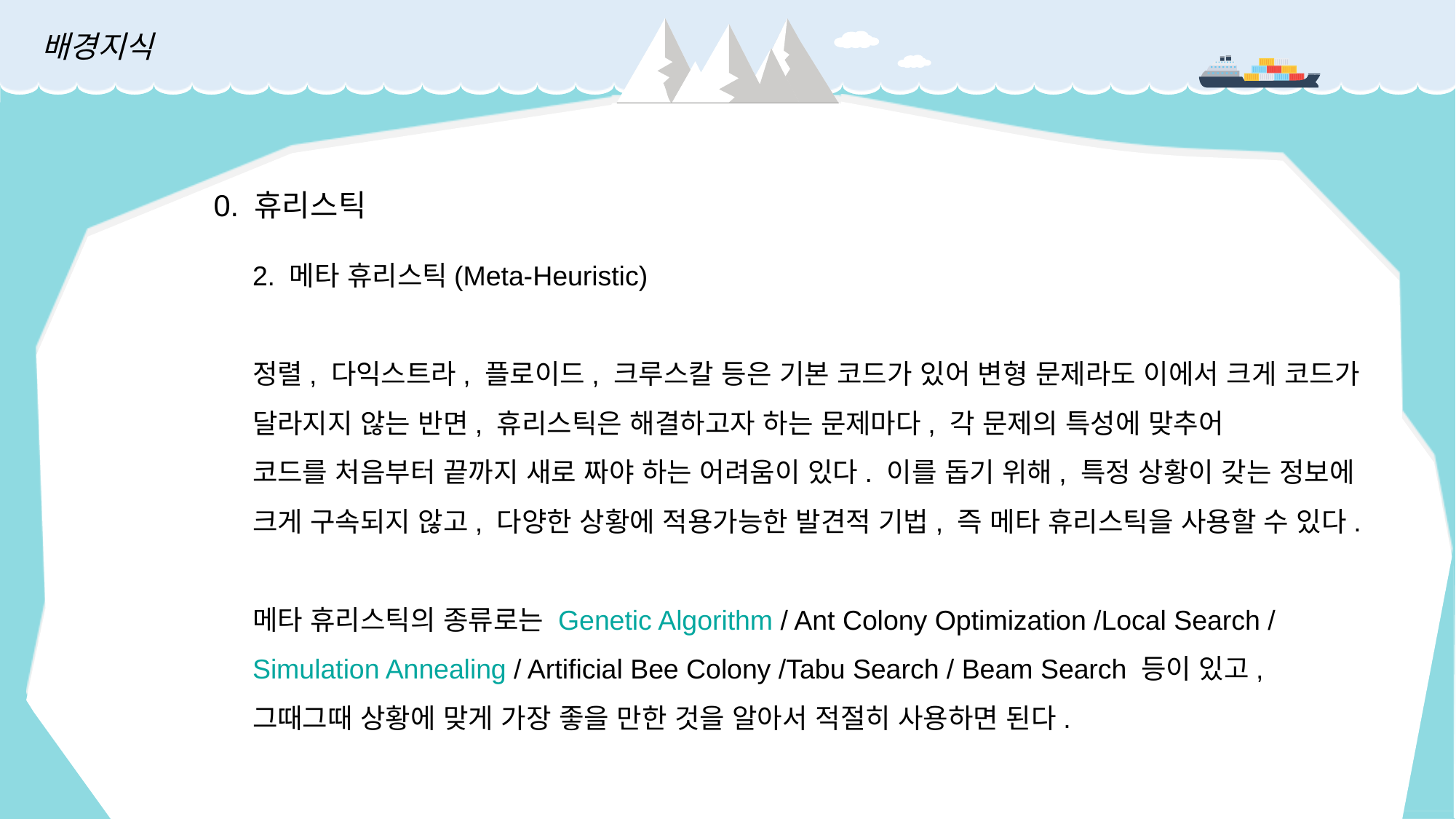

배경지식

0. 휴리스틱
2. 메타 휴리스틱(Meta-Heuristic)

정렬, 다익스트라, 플로이드, 크루스칼 등은 기본 코드가 있어 변형 문제라도 이에서 크게 코드가 달라지지 않는 반면, 휴리스틱은 해결하고자 하는 문제마다, 각 문제의 특성에 맞추어
코드를 처음부터 끝까지 새로 짜야 하는 어려움이 있다. 이를 돕기 위해, 특정 상황이 갖는 정보에 크게 구속되지 않고, 다양한 상황에 적용가능한 발견적 기법, 즉 메타 휴리스틱을 사용할 수 있다.

메타 휴리스틱의 종류로는 Genetic Algorithm / Ant Colony Optimization /Local Search /Simulation Annealing / Artificial Bee Colony /Tabu Search / Beam Search 등이 있고,
그때그때 상황에 맞게 가장 좋을 만한 것을 알아서 적절히 사용하면 된다.